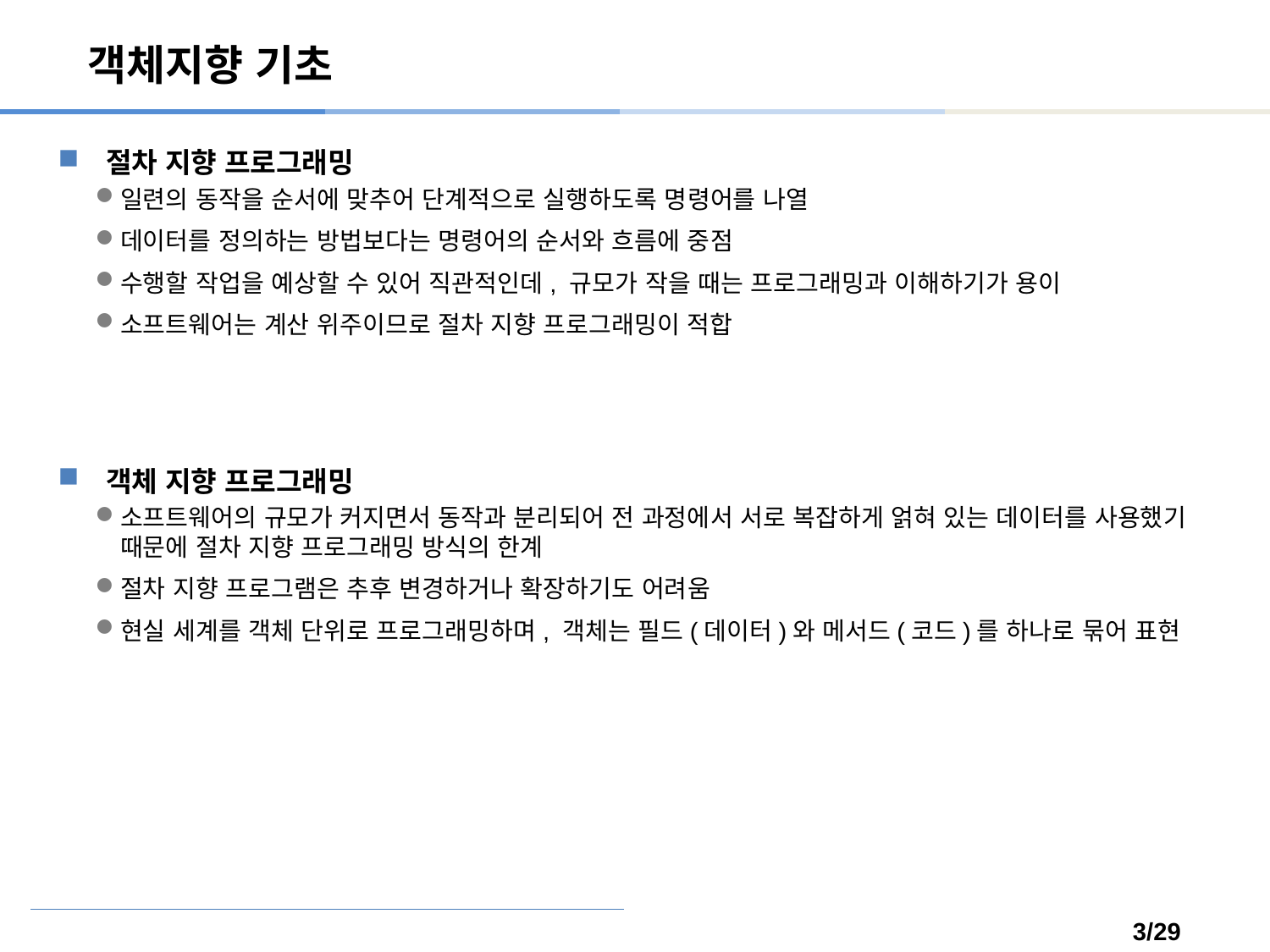

# 객체지향 기초
절차 지향 프로그래밍
일련의 동작을 순서에 맞추어 단계적으로 실행하도록 명령어를 나열
데이터를 정의하는 방법보다는 명령어의 순서와 흐름에 중점
수행할 작업을 예상할 수 있어 직관적인데, 규모가 작을 때는 프로그래밍과 이해하기가 용이
소프트웨어는 계산 위주이므로 절차 지향 프로그래밍이 적합

객체 지향 프로그래밍
소프트웨어의 규모가 커지면서 동작과 분리되어 전 과정에서 서로 복잡하게 얽혀 있는 데이터를 사용했기 때문에 절차 지향 프로그래밍 방식의 한계
절차 지향 프로그램은 추후 변경하거나 확장하기도 어려움
현실 세계를 객체 단위로 프로그래밍하며, 객체는 필드(데이터)와 메서드(코드)를 하나로 묶어 표현